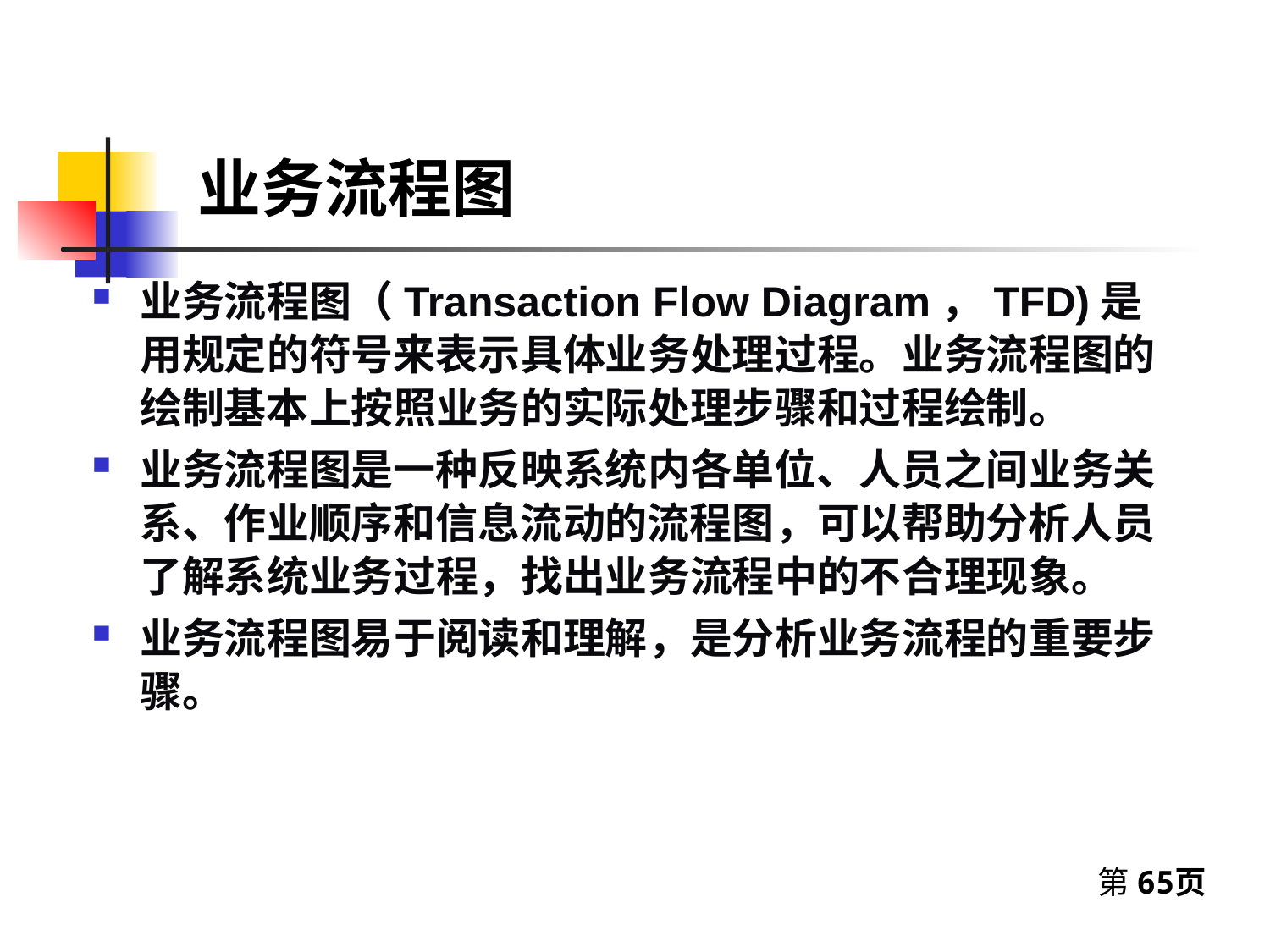

# 业务流程图
业务流程图（Transaction Flow Diagram，TFD)是用规定的符号来表示具体业务处理过程。业务流程图的绘制基本上按照业务的实际处理步骤和过程绘制。
业务流程图是一种反映系统内各单位、人员之间业务关系、作业顺序和信息流动的流程图，可以帮助分析人员了解系统业务过程，找出业务流程中的不合理现象。
业务流程图易于阅读和理解，是分析业务流程的重要步骤。